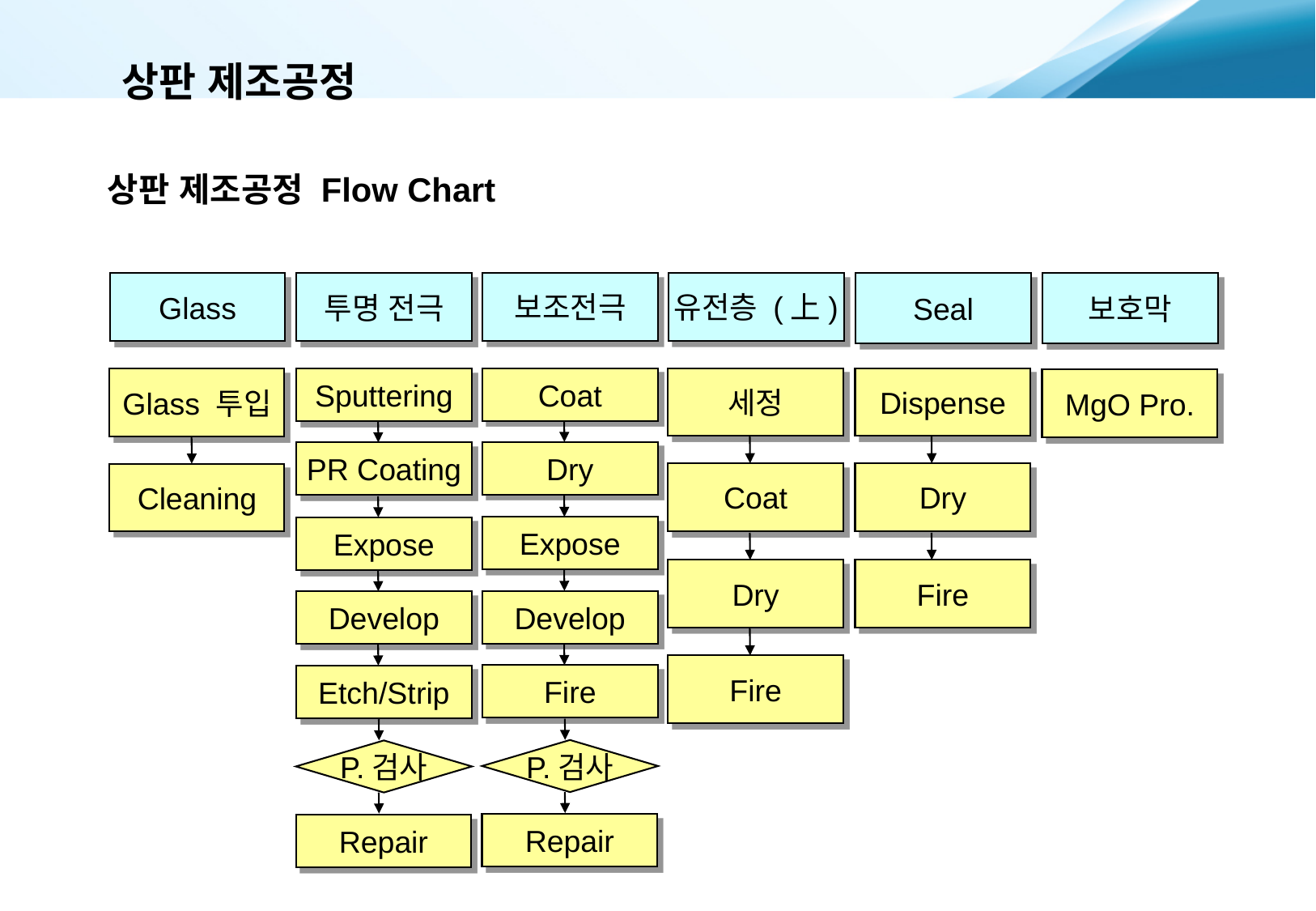

# 상판 제조공정
상판 제조공정 Flow Chart

보조전극
Coat

Dry

Expose

Develop

Fire

P.검사

Repair
유전층 (上)
세정

Coat

Dry

Fire
보호막
MgO Pro.
Seal
Dispense

Dry

Fire
Glass
Glass 투입

Cleaning
투명 전극
Sputtering

PR Coating

Expose

Develop

Etch/Strip

P.검사

Repair